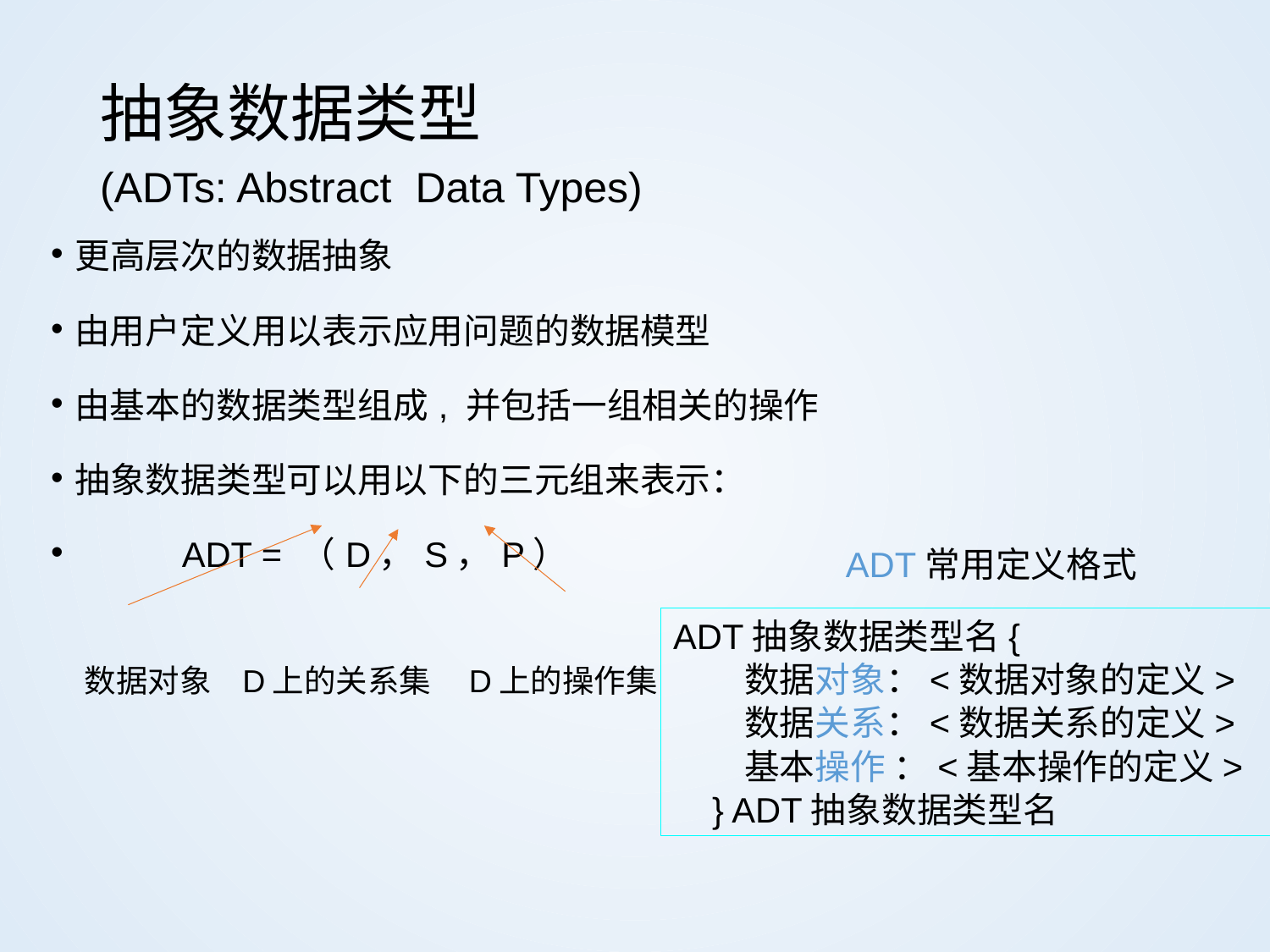

# 抽象数据类型 (ADTs: Abstract  Data Types)
更高层次的数据抽象
由用户定义用以表示应用问题的数据模型
由基本的数据类型组成, 并包括一组相关的操作
抽象数据类型可以用以下的三元组来表示：
           ADT = （D，S，P）

   数据对象   D上的关系集    D上的操作集

ADT常用定义格式
ADT抽象数据类型名{
        数据对象：<数据对象的定义>
        数据关系：<数据关系的定义>
        基本操作 ：<基本操作的定义>
    } ADT抽象数据类型名
21